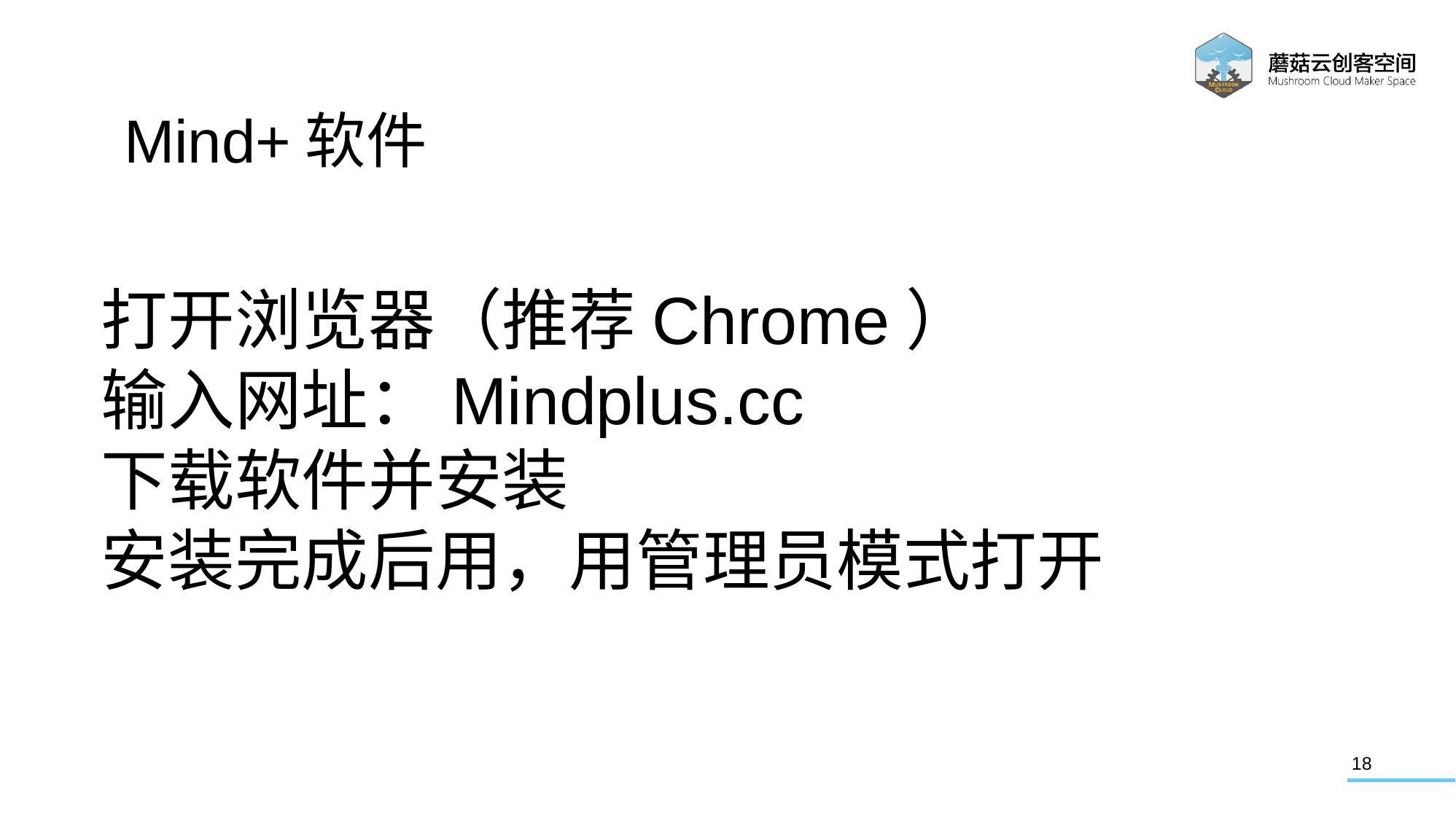

Mind+软件
打开浏览器（推荐Chrome）
输入网址：Mindplus.cc
下载软件并安装
安装完成后用，用管理员模式打开
18